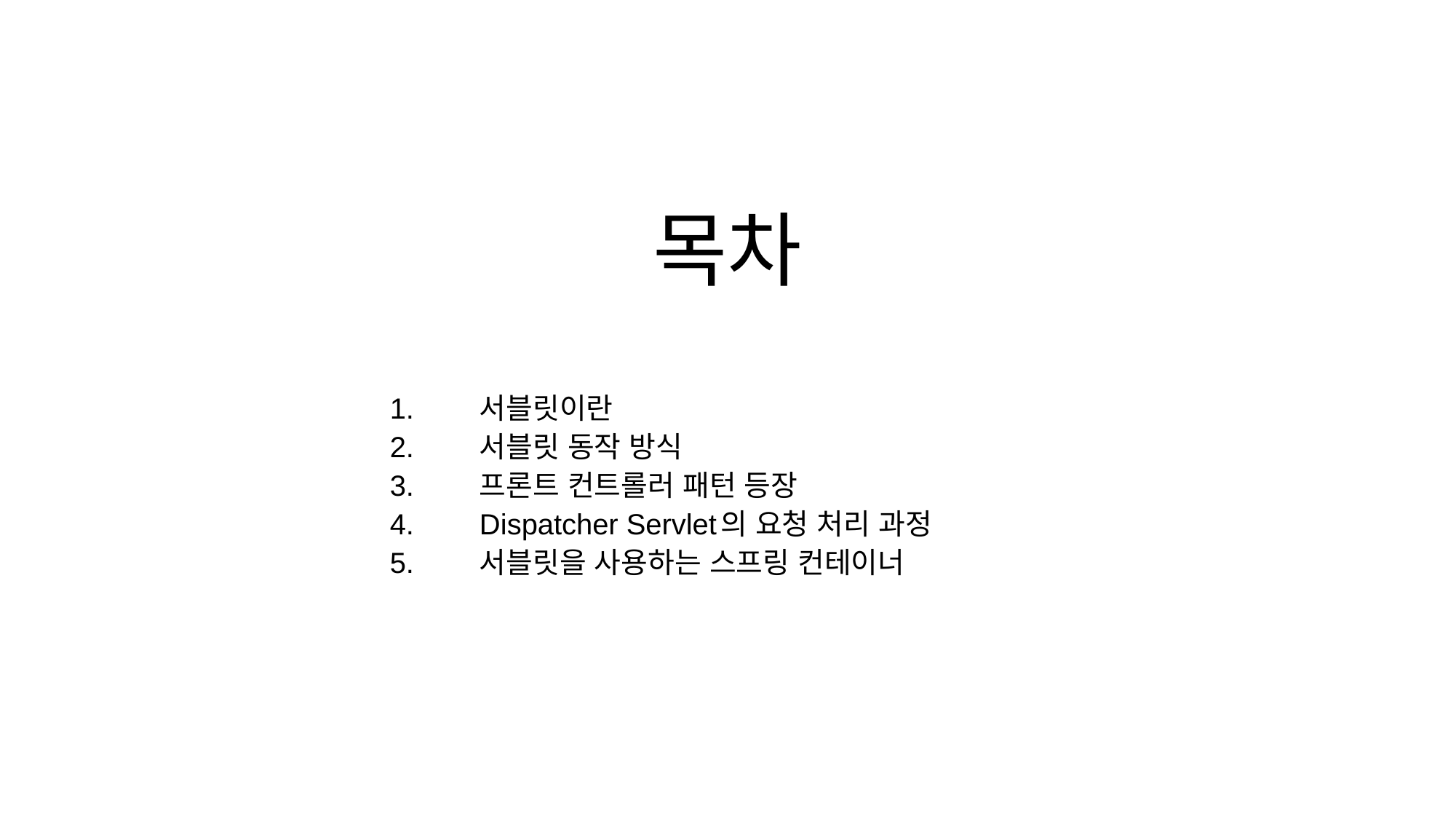

# 목차
서블릿이란
서블릿 동작 방식
프론트 컨트롤러 패턴 등장
Dispatcher Servlet의 요청 처리 과정
서블릿을 사용하는 스프링 컨테이너